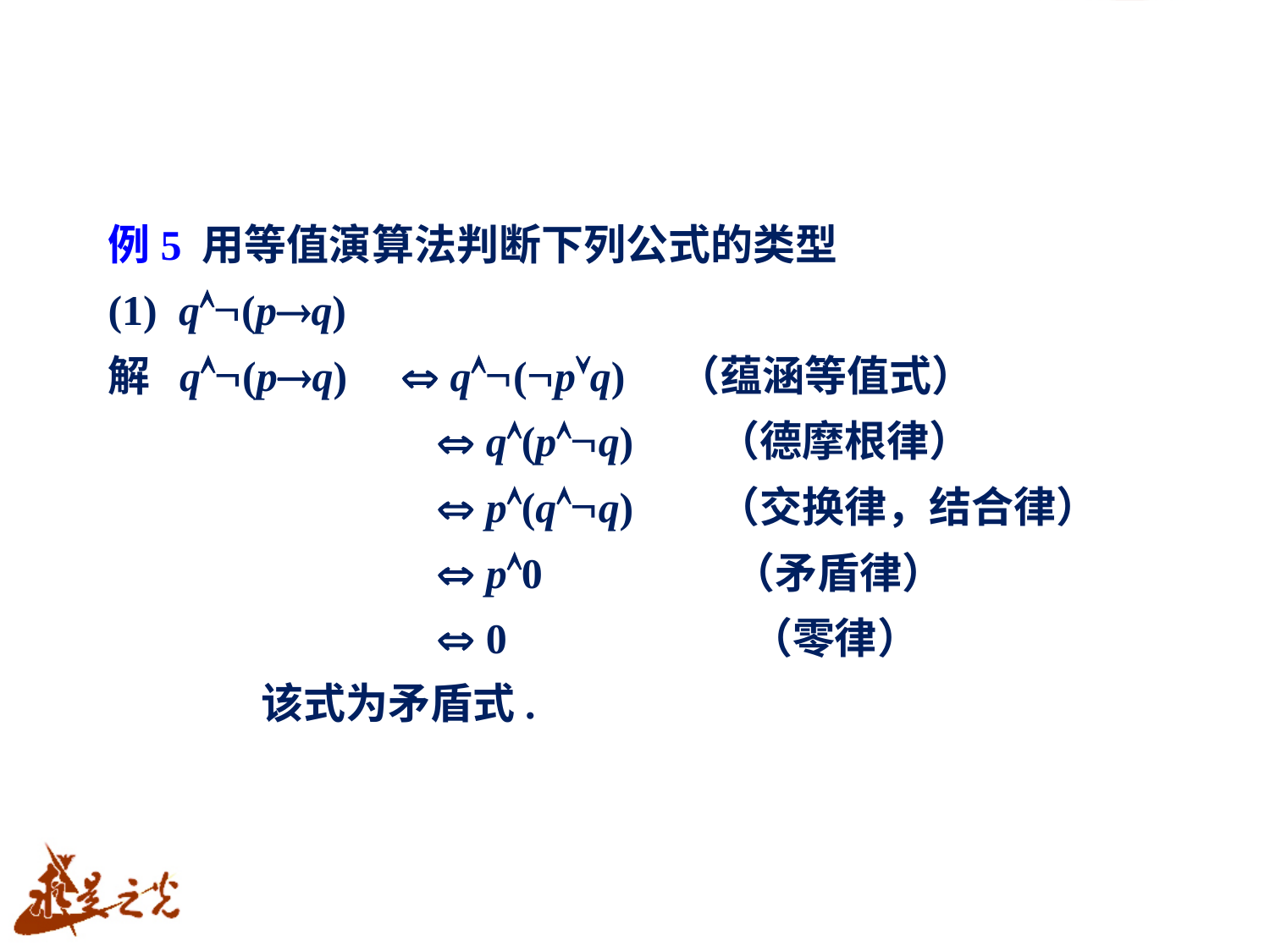

例5 用等值演算法判断下列公式的类型
(1)  q∧¬(p→q)
解  q∧¬(p→q)     ⇔ q∧¬(¬p∨q)    （蕴涵等值式）
                               ⇔ q∧(p∧¬q)       （德摩根律）
                               ⇔ p∧(q∧¬q)       （交换律，结合律）
                               ⇔ p∧0                 （矛盾律）
                               ⇔ 0                      （零律）
               该式为矛盾式.
10